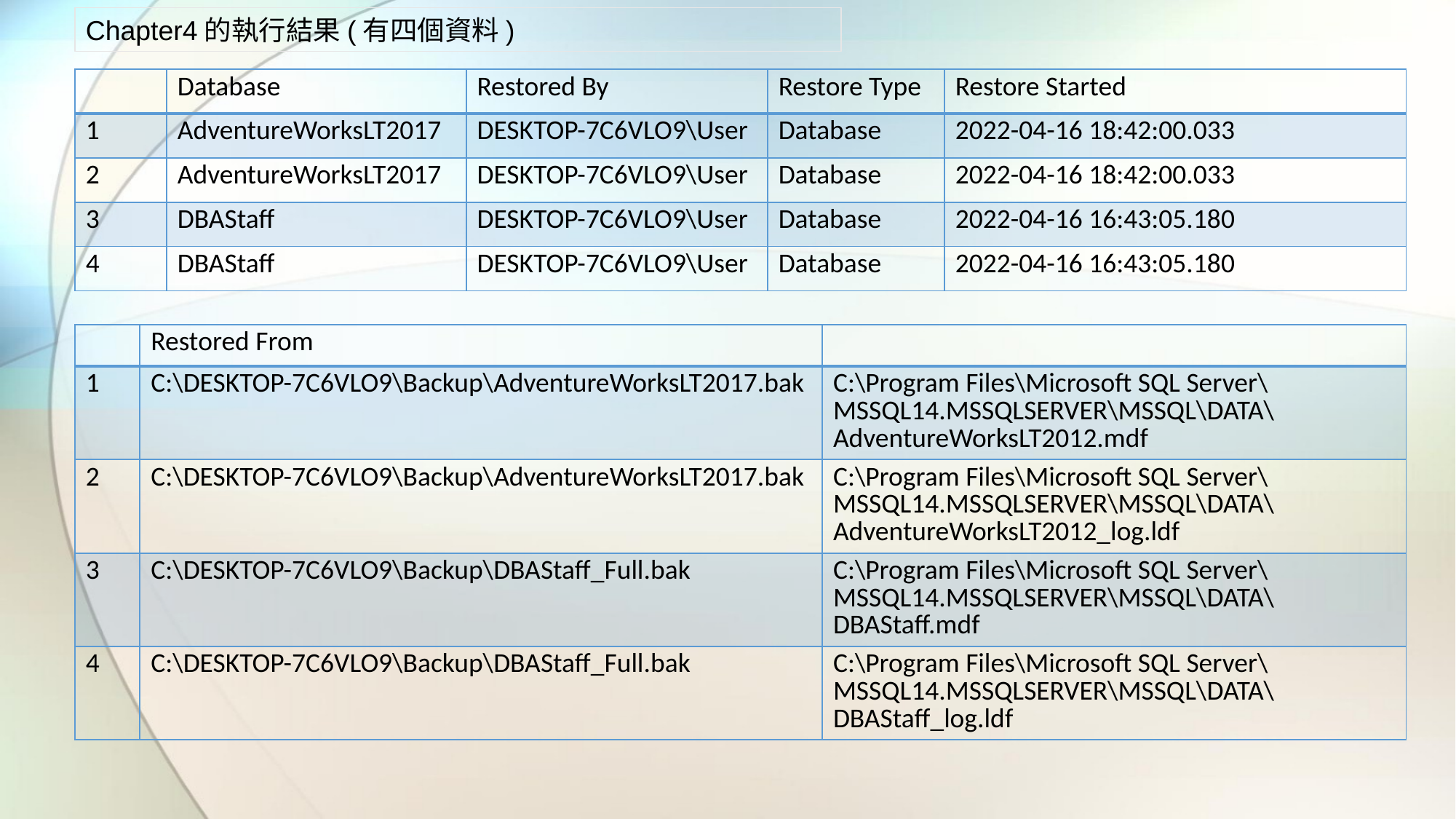

Chapter4的執行結果(有四個資料)
|  | Database | Restored By | Restore Type | Restore Started |
| --- | --- | --- | --- | --- |
| 1 | AdventureWorksLT2017 | DESKTOP-7C6VLO9\User | Database | 2022-04-16 18:42:00.033 |
| 2 | AdventureWorksLT2017 | DESKTOP-7C6VLO9\User | Database | 2022-04-16 18:42:00.033 |
| 3 | DBAStaff | DESKTOP-7C6VLO9\User | Database | 2022-04-16 16:43:05.180 |
| 4 | DBAStaff | DESKTOP-7C6VLO9\User | Database | 2022-04-16 16:43:05.180 |
|  | Restored From |  |
| --- | --- | --- |
| 1 | C:\DESKTOP-7C6VLO9\Backup\AdventureWorksLT2017.bak | C:\Program Files\Microsoft SQL Server\MSSQL14.MSSQLSERVER\MSSQL\DATA\AdventureWorksLT2012.mdf |
| 2 | C:\DESKTOP-7C6VLO9\Backup\AdventureWorksLT2017.bak | C:\Program Files\Microsoft SQL Server\MSSQL14.MSSQLSERVER\MSSQL\DATA\AdventureWorksLT2012\_log.ldf |
| 3 | C:\DESKTOP-7C6VLO9\Backup\DBAStaff\_Full.bak | C:\Program Files\Microsoft SQL Server\MSSQL14.MSSQLSERVER\MSSQL\DATA\DBAStaff.mdf |
| 4 | C:\DESKTOP-7C6VLO9\Backup\DBAStaff\_Full.bak | C:\Program Files\Microsoft SQL Server\MSSQL14.MSSQLSERVER\MSSQL\DATA\DBAStaff\_log.ldf |